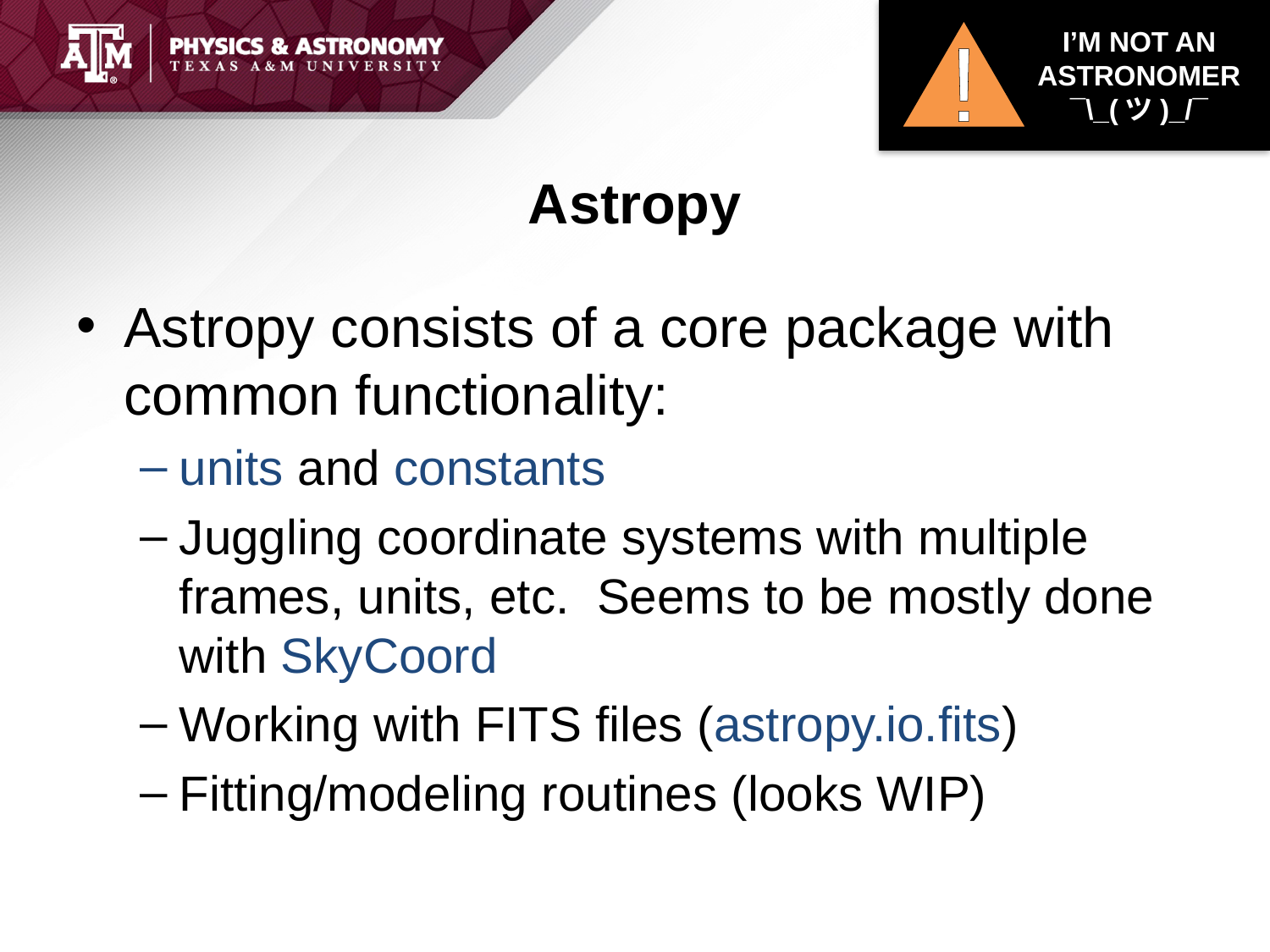

!

I’M NOT AN ASTRONOMER
¯\_(ツ)_/¯
# Astropy
Astropy consists of a core package with common functionality:
units and constants
Juggling coordinate systems with multiple frames, units, etc.  Seems to be mostly done with SkyCoord
Working with FITS files (astropy.io.fits)
Fitting/modeling routines (looks WIP)